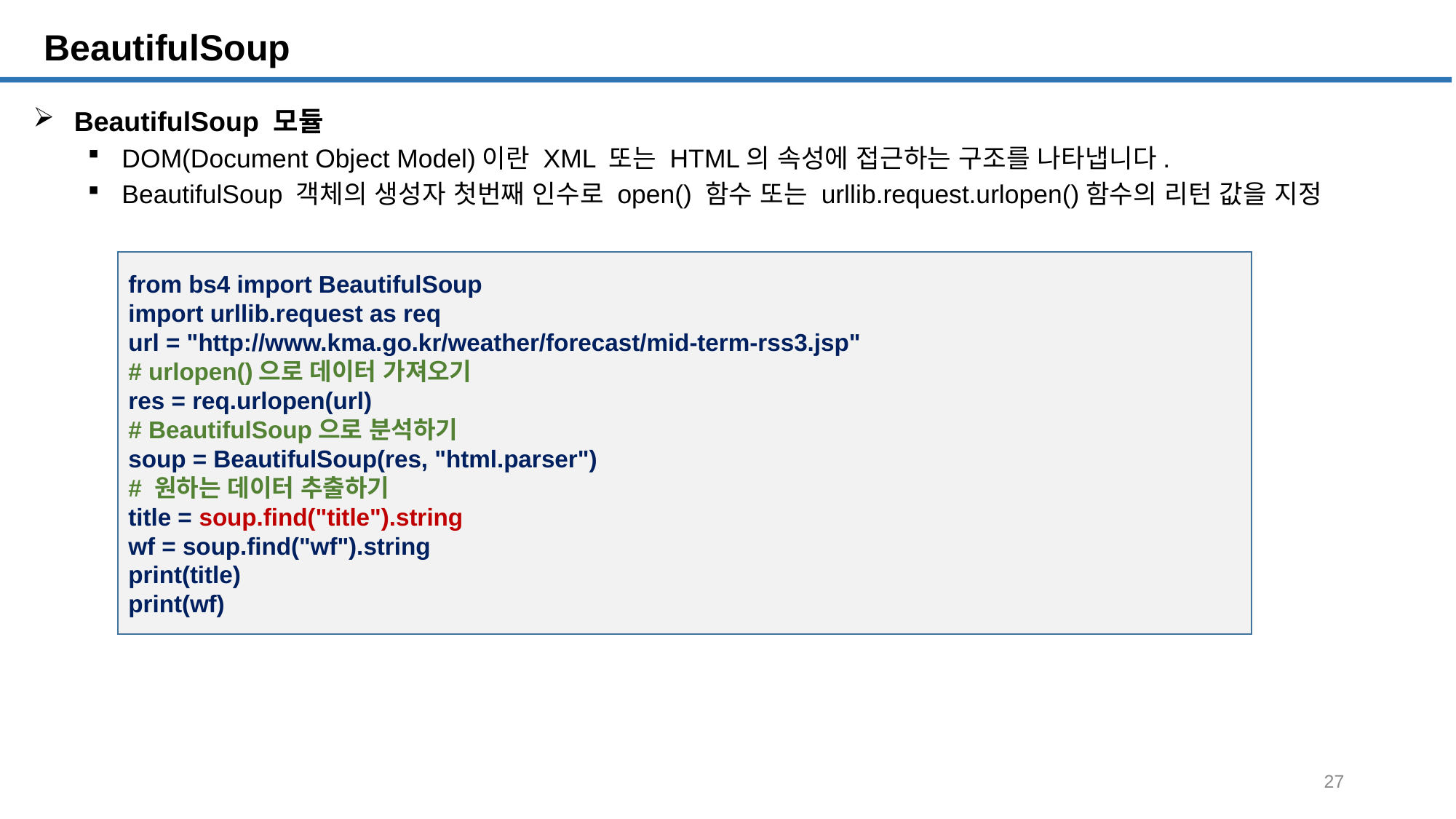

SQL 튜닝 개요
# BeautifulSoup

BeautifulSoup 모듈
DOM(Document Object Model)이란 XML 또는 HTML의 속성에 접근하는 구조를 나타냅니다.
BeautifulSoup 객체의 생성자 첫번째 인수로 open() 함수 또는 urllib.request.urlopen()함수의 리턴 값을 지정
from bs4 import BeautifulSoup
import urllib.request as req
url = "http://www.kma.go.kr/weather/forecast/mid-term-rss3.jsp"
# urlopen()으로 데이터 가져오기
res = req.urlopen(url)
# BeautifulSoup으로 분석하기
soup = BeautifulSoup(res, "html.parser")
# 원하는 데이터 추출하기
title = soup.find("title").string
wf = soup.find("wf").string
print(title)
print(wf)
27